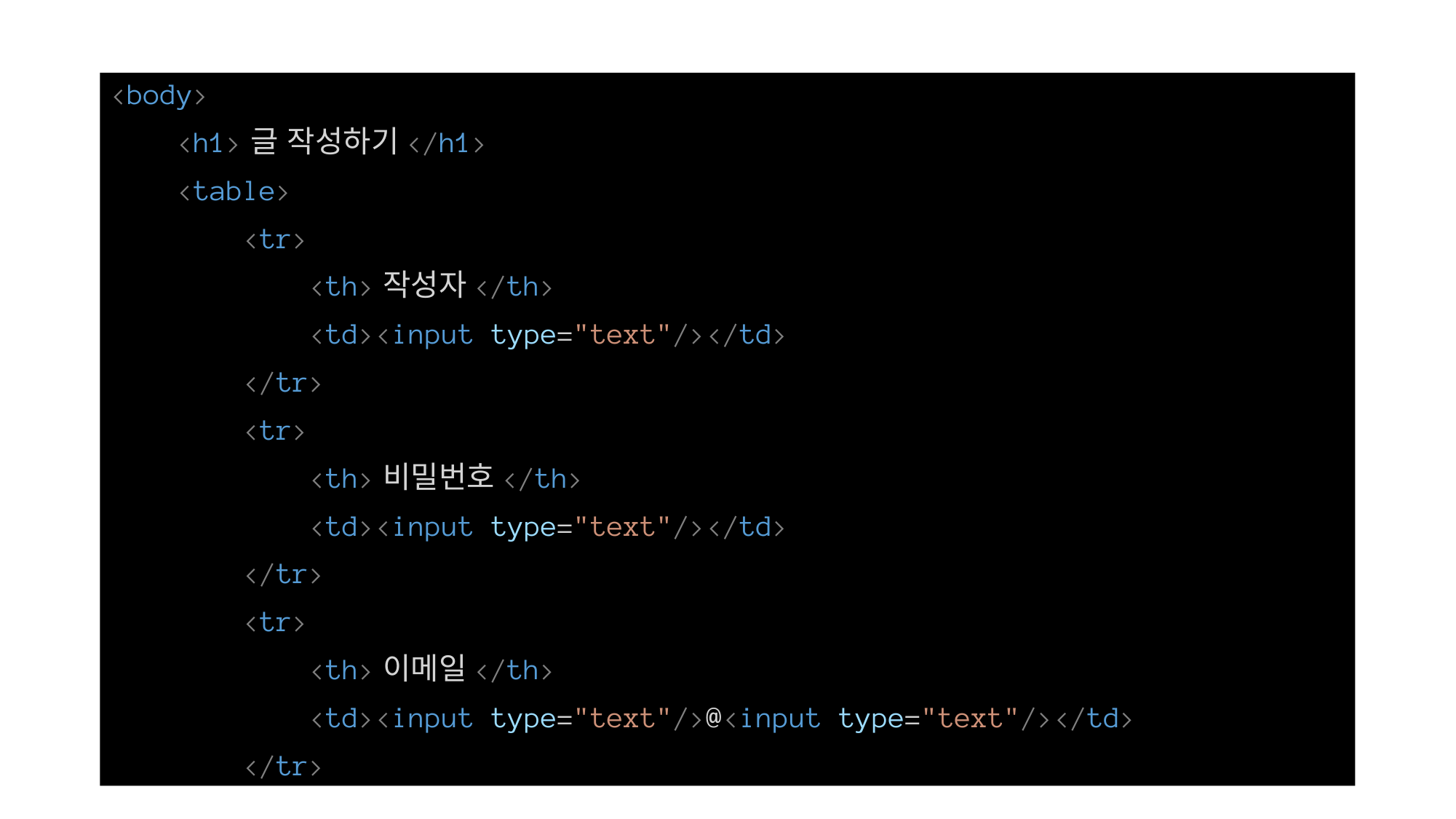

<body>
    <h1>글 작성하기</h1>
    <table>
        <tr>
            <th>작성자</th>
            <td><input type="text"/></td>
        </tr>
        <tr>
            <th>비밀번호</th>
            <td><input type="text"/></td>
        </tr>
        <tr>
            <th>이메일</th>
            <td><input type="text"/>@<input type="text"/></td>
        </tr>